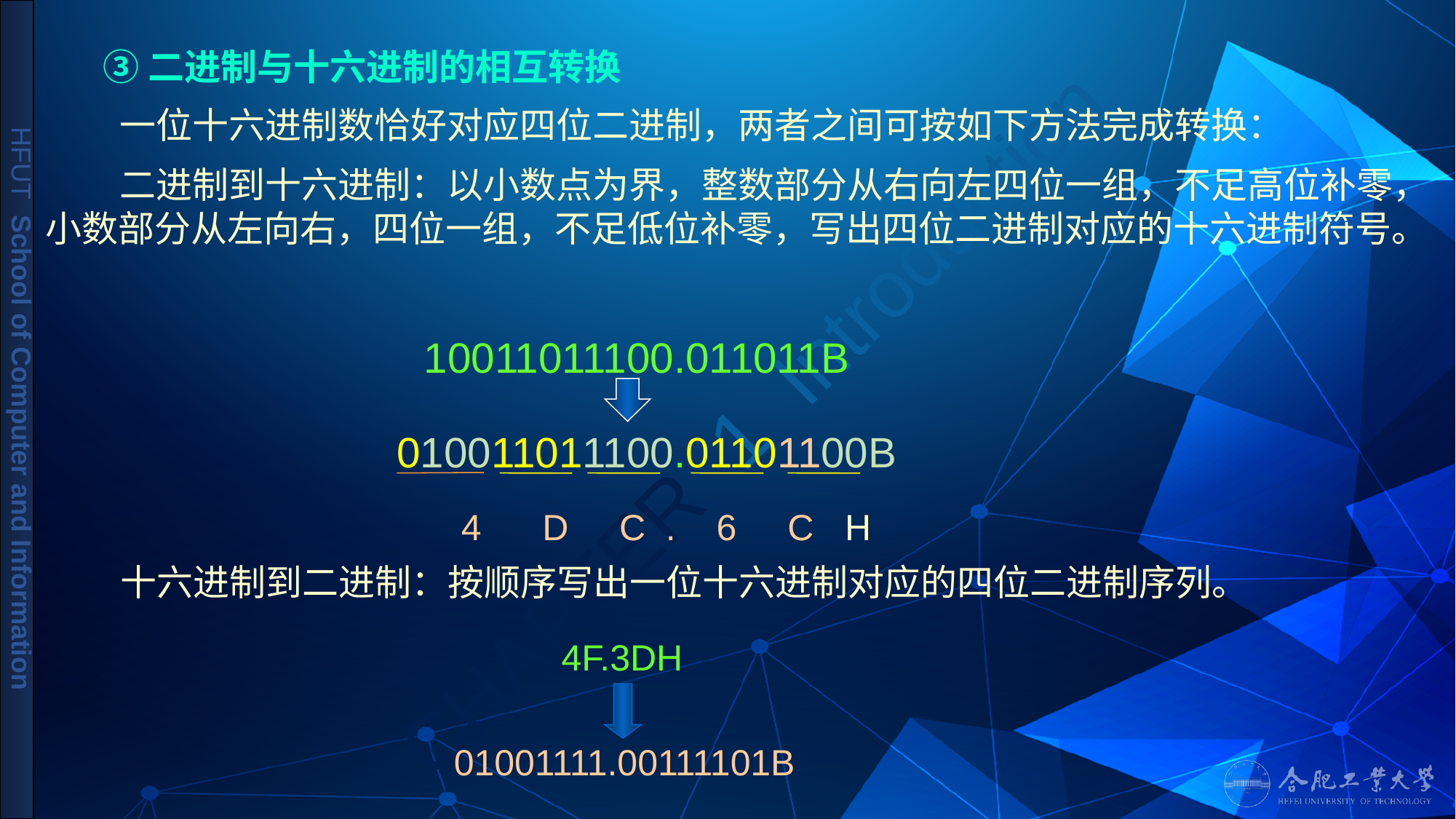

# ③二进制与十六进制的相互转换
        一位十六进制数恰好对应四位二进制，两者之间可按如下方法完成转换：
        二进制到十六进制：以小数点为界，整数部分从右向左四位一组，不足高位补零，小数部分从左向右，四位一组，不足低位补零，写出四位二进制对应的十六进制符号。
10011011100.011011B

010011011100.01101100B

4      D     C  .    6     C   H
        十六进制到二进制：按顺序写出一位十六进制对应的四位二进制序列。
4F.3DH

01001111.00111101B